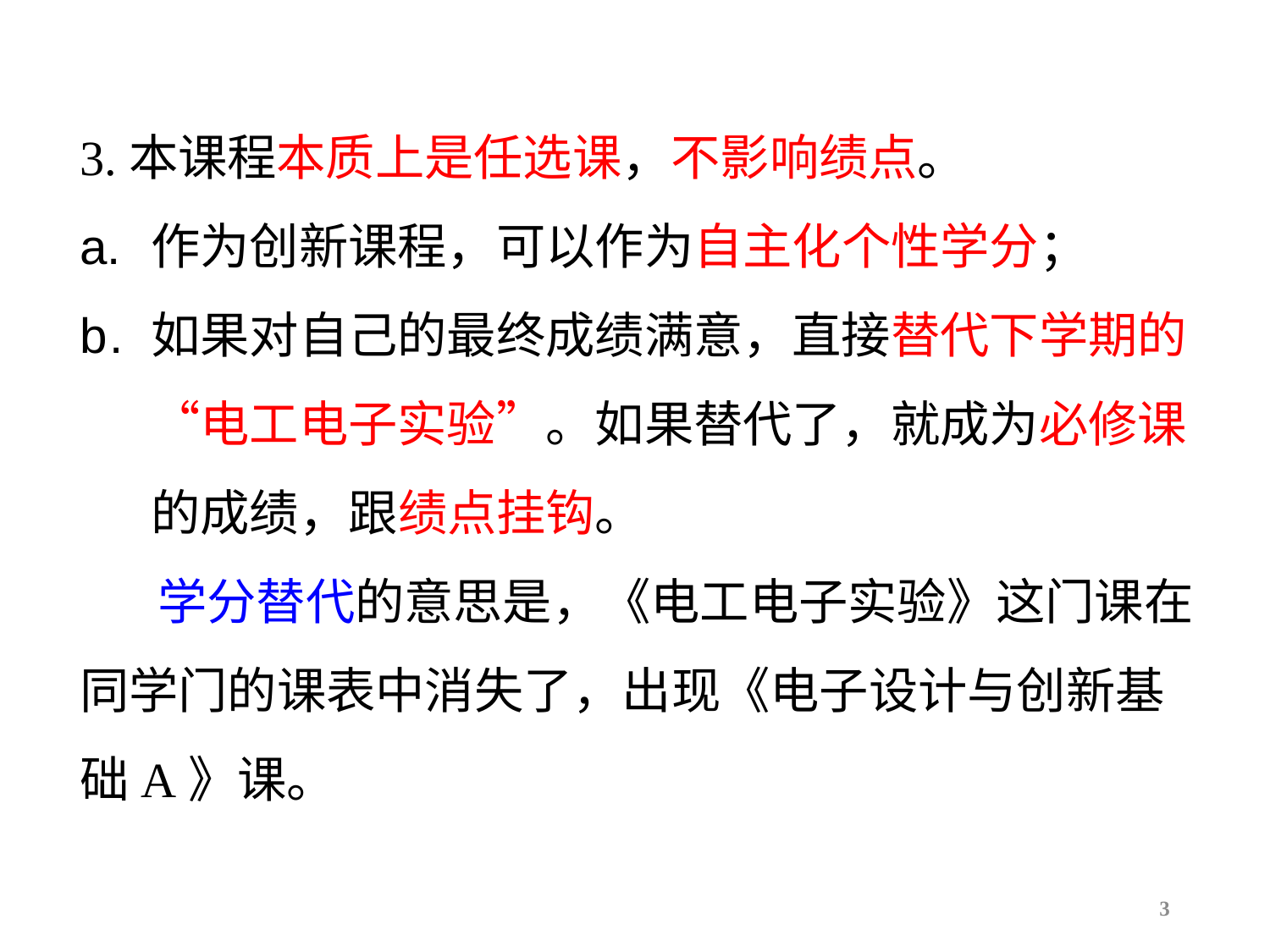

3.本课程本质上是任选课，不影响绩点。
作为创新课程，可以作为自主化个性学分；
如果对自己的最终成绩满意，直接替代下学期的“电工电子实验”。如果替代了，就成为必修课的成绩，跟绩点挂钩。
      学分替代的意思是，《电工电子实验》这门课在同学门的课表中消失了，出现《电子设计与创新基础A》课。
3